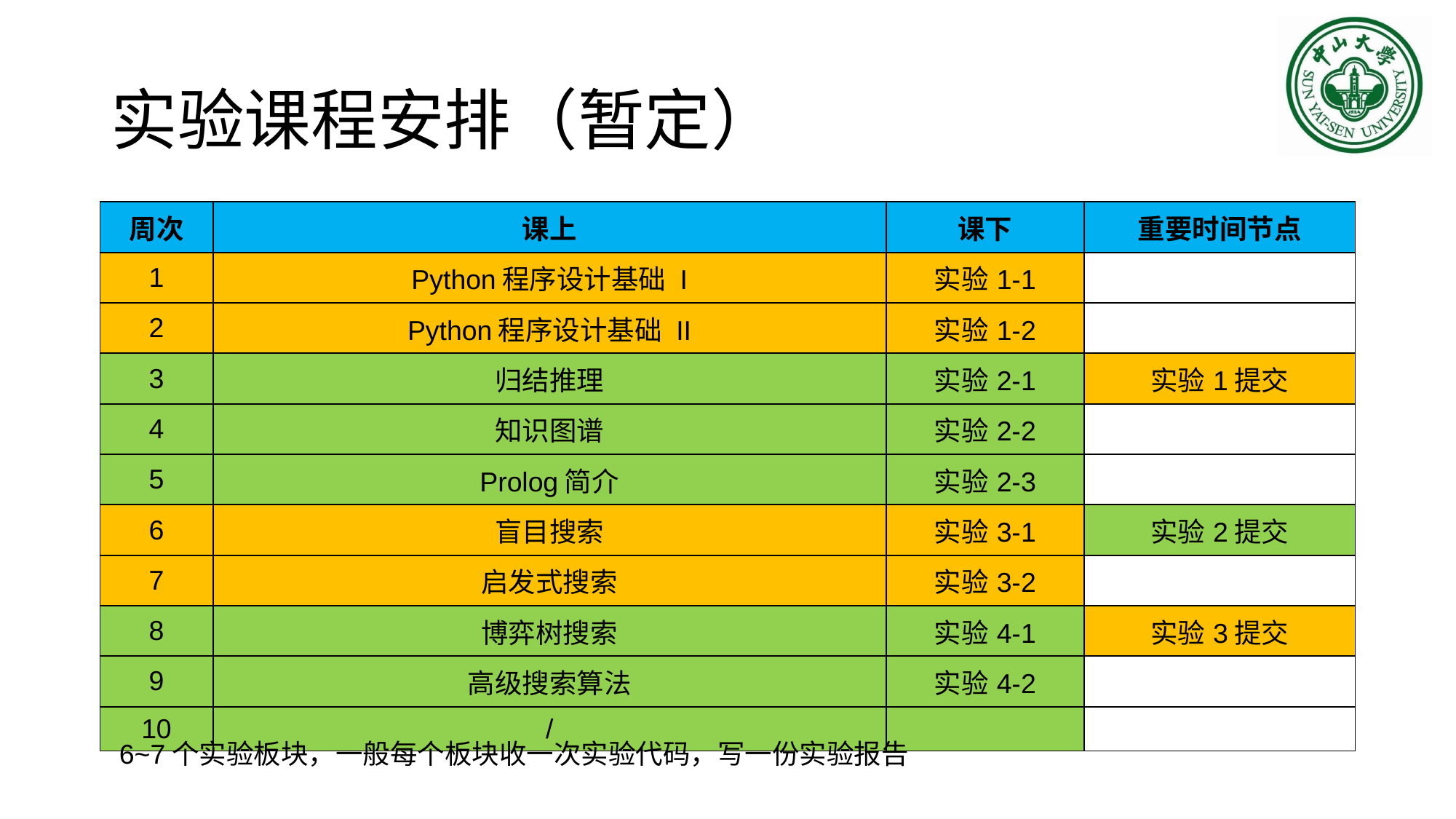

# 实验课程安排（暂定）
| 周次 | 课上 | 课下 | 重要时间节点 |
| --- | --- | --- | --- |
| 1 | Python程序设计基础 I | 实验1-1 |  |
| 2 | Python程序设计基础 II | 实验1-2 |  |
| 3 | 归结推理 | 实验2-1 | 实验1提交 |
| 4 | 知识图谱 | 实验2-2 |  |
| 5 | Prolog简介 | 实验2-3 |  |
| 6 | 盲目搜索 | 实验3-1 | 实验2提交 |
| 7 | 启发式搜索 | 实验3-2 |  |
| 8 | 博弈树搜索 | 实验4-1 | 实验3提交 |
| 9 | 高级搜索算法 | 实验4-2 |  |
| 10 | / |  |  |
6~7个实验板块，一般每个板块收一次实验代码，写一份实验报告